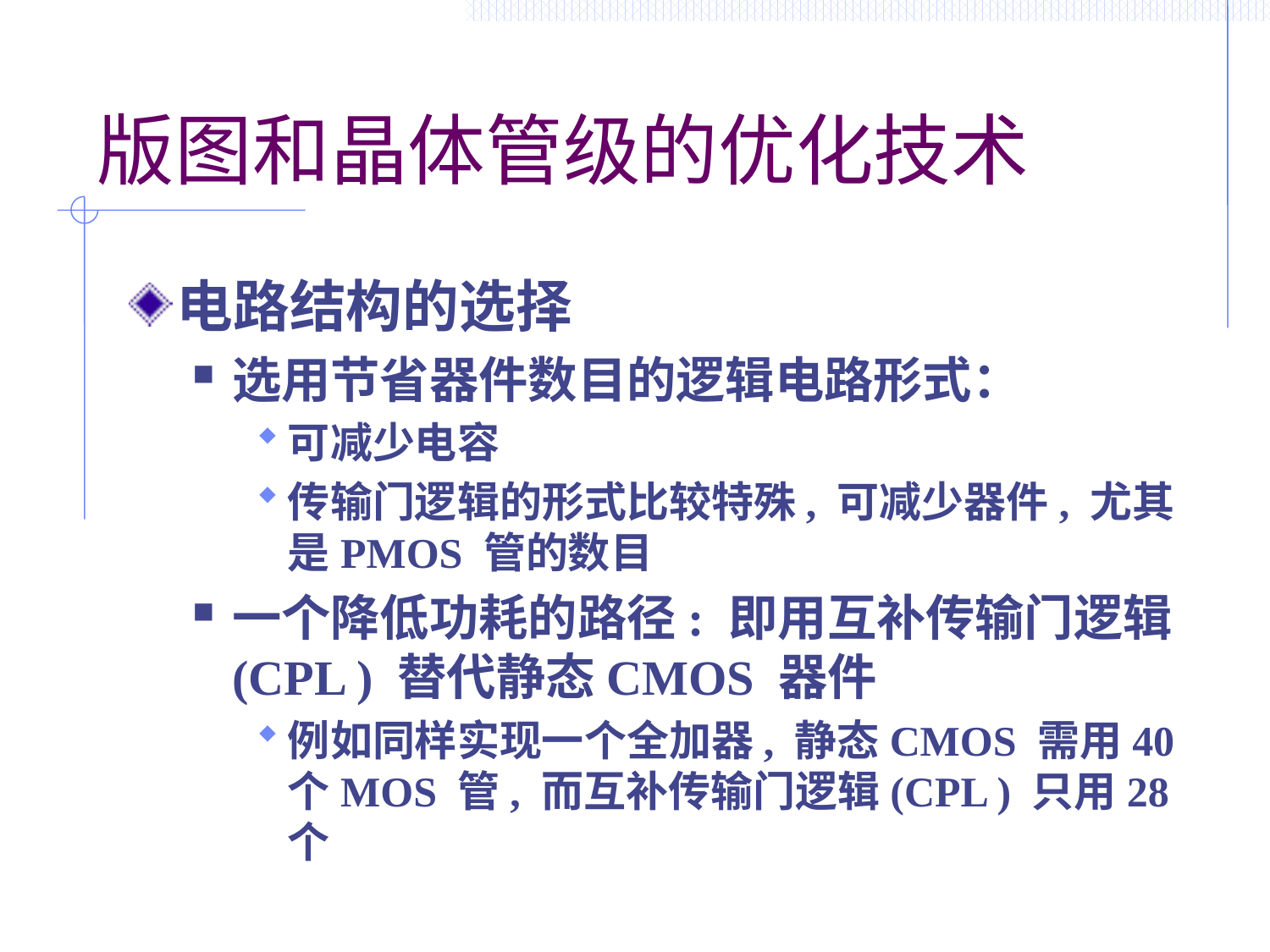

# 版图和晶体管级的优化技术
电路结构的选择
选用节省器件数目的逻辑电路形式：
可减少电容
传输门逻辑的形式比较特殊, 可减少器件, 尤其是PMOS 管的数目
一个降低功耗的路径: 即用互补传输门逻辑(CPL ) 替代静态CMOS 器件
例如同样实现一个全加器, 静态CMOS 需用40 个MOS 管, 而互补传输门逻辑(CPL ) 只用28个